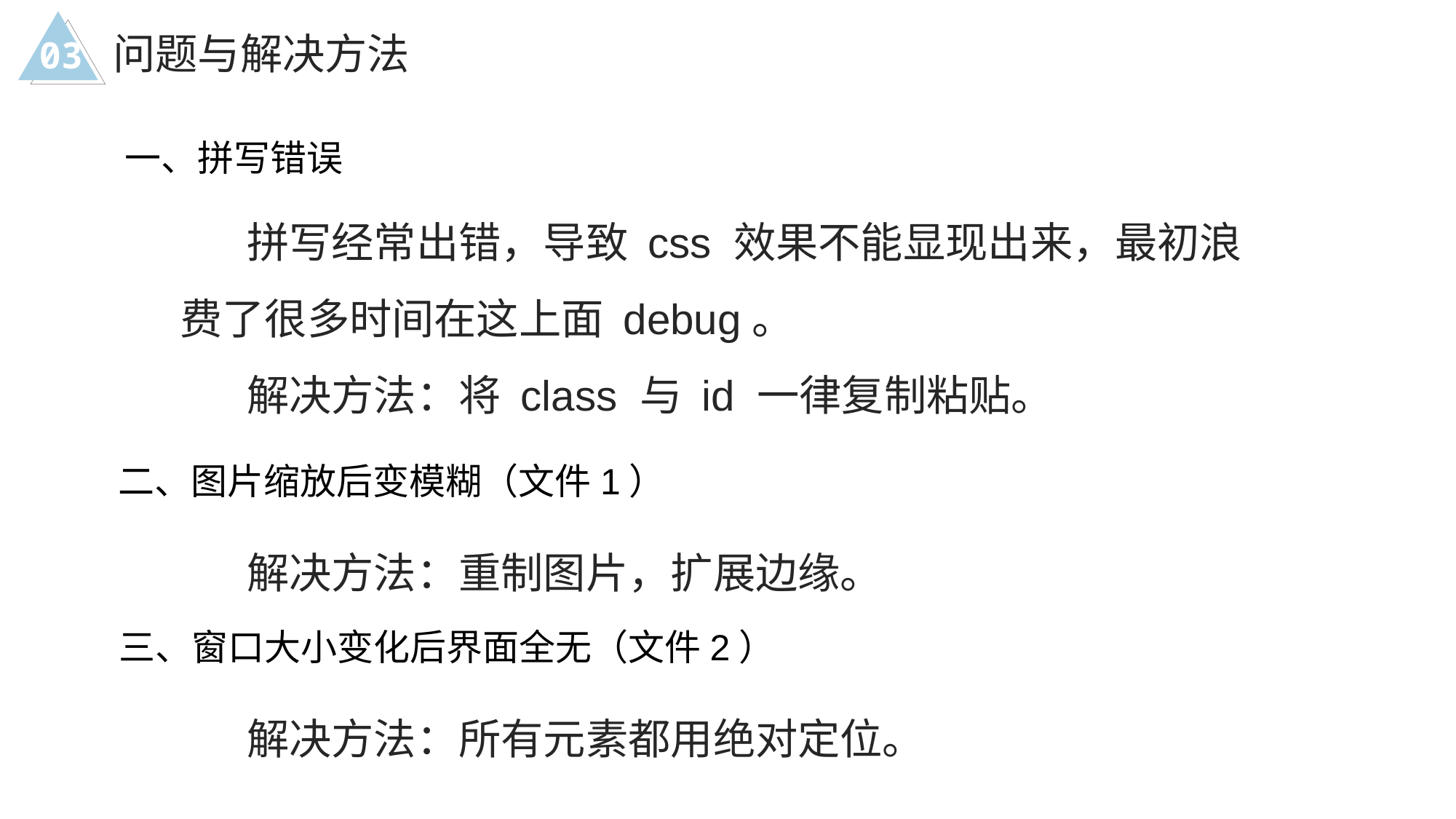

问题与解决方法
03
一、拼写错误
      拼写经常出错，导致 css 效果不能显现出来，最初浪费了很多时间在这上面 debug。
      解决方法：将 class 与 id 一律复制粘贴。
二、图片缩放后变模糊（文件1）
      解决方法：重制图片，扩展边缘。
三、窗口大小变化后界面全无（文件2）
      解决方法：所有元素都用绝对定位。